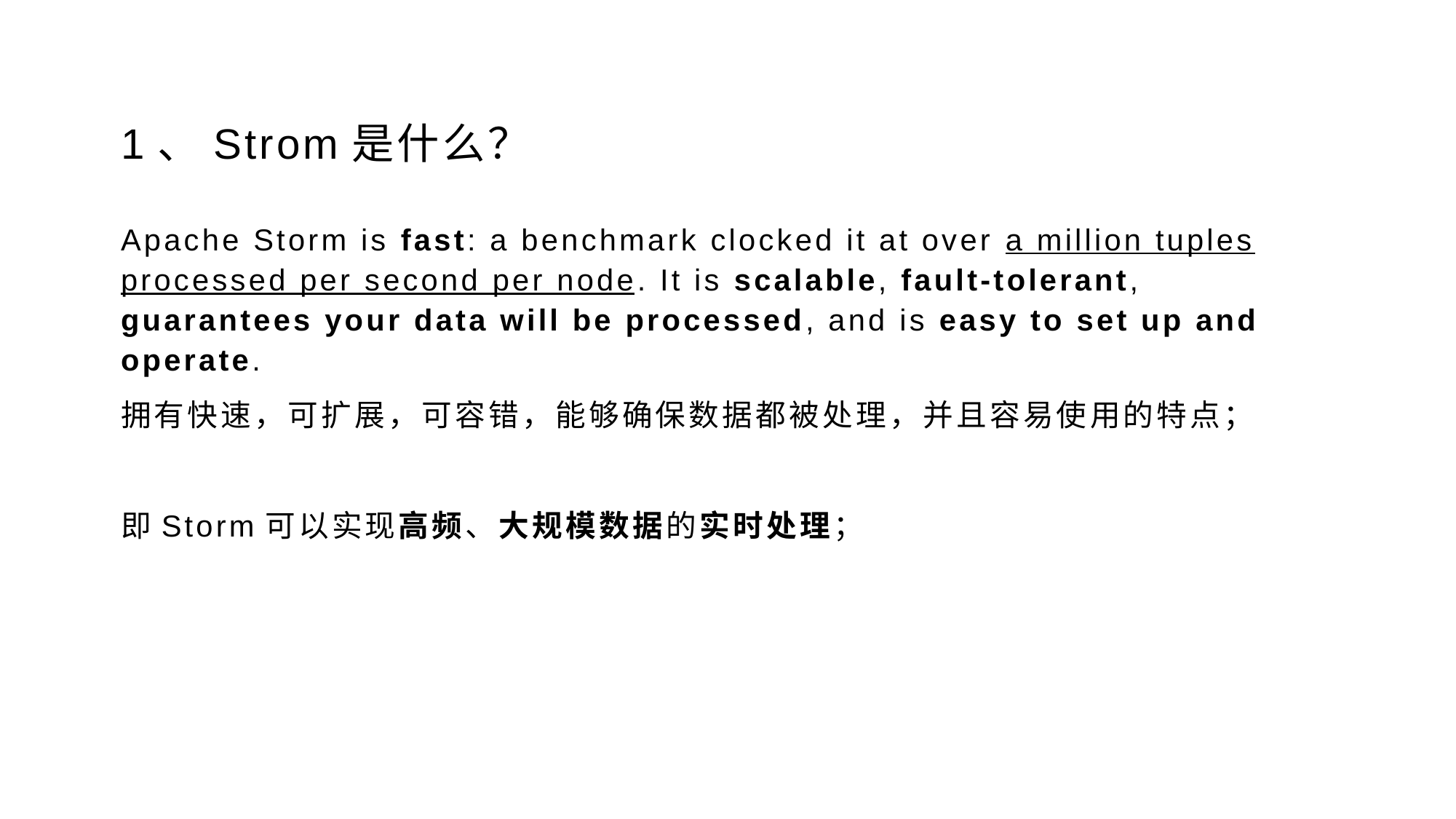

1、Strom是什么？
Apache Storm is fast: a benchmark clocked it at over a million tuples processed per second per node. It is scalable, fault-tolerant, guarantees your data will be processed, and is easy to set up and operate.
拥有快速，可扩展，可容错，能够确保数据都被处理，并且容易使用的特点；

即Storm可以实现高频、大规模数据的实时处理；